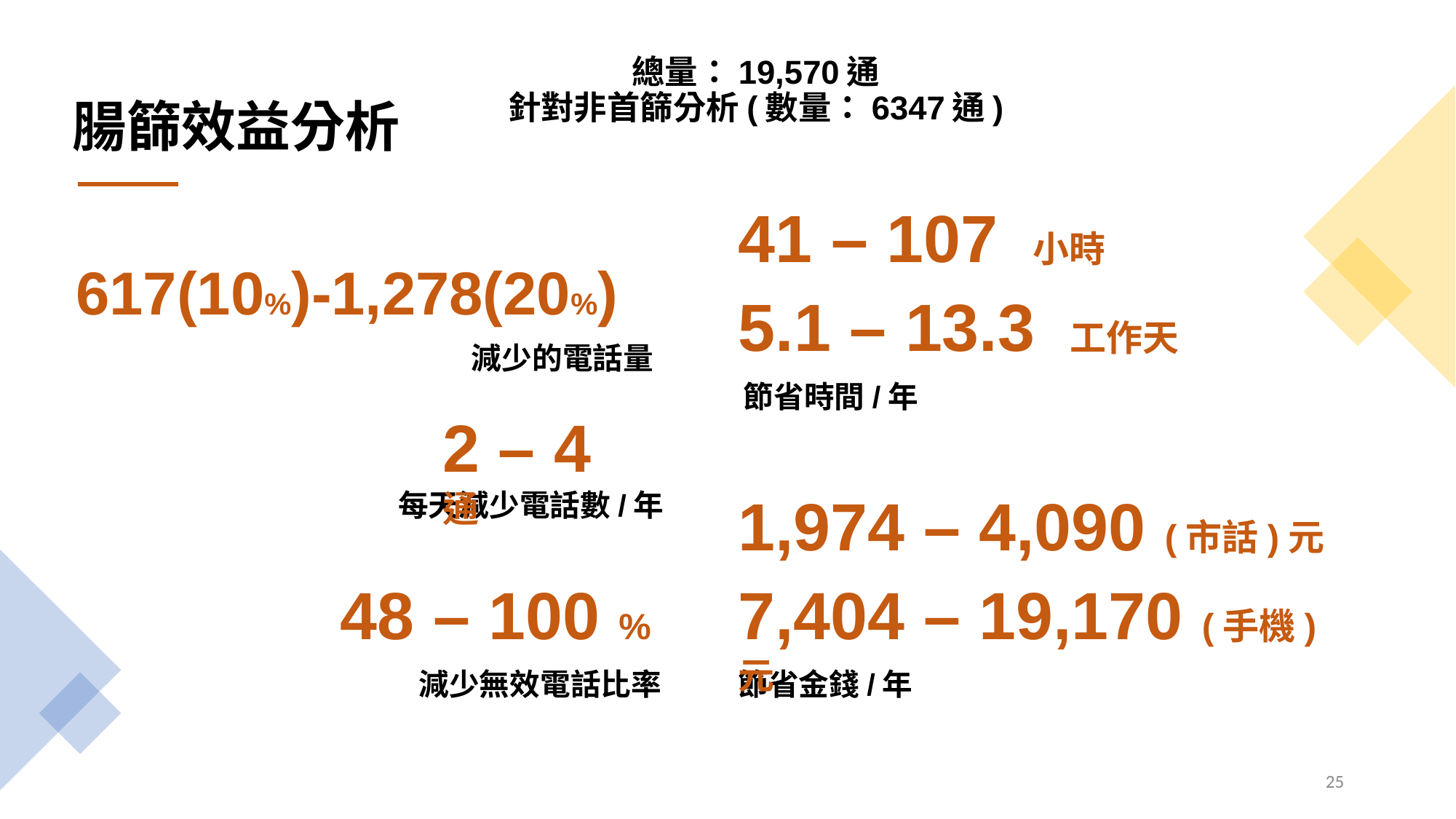

總量：19,570通
針對非首篩分析(數量：6347通)
腸篩效益分析

41 – 107 小時
5.1 – 13.3 工作天
節省時間/年
617(10%)-1,278(20%)
減少的電話量

2 – 4 通
每天減少電話數/年
1,974 – 4,090 (市話)元
7,404 – 19,170 (手機)元
節省金錢/年
48 – 100 %
減少無效電話比率

25